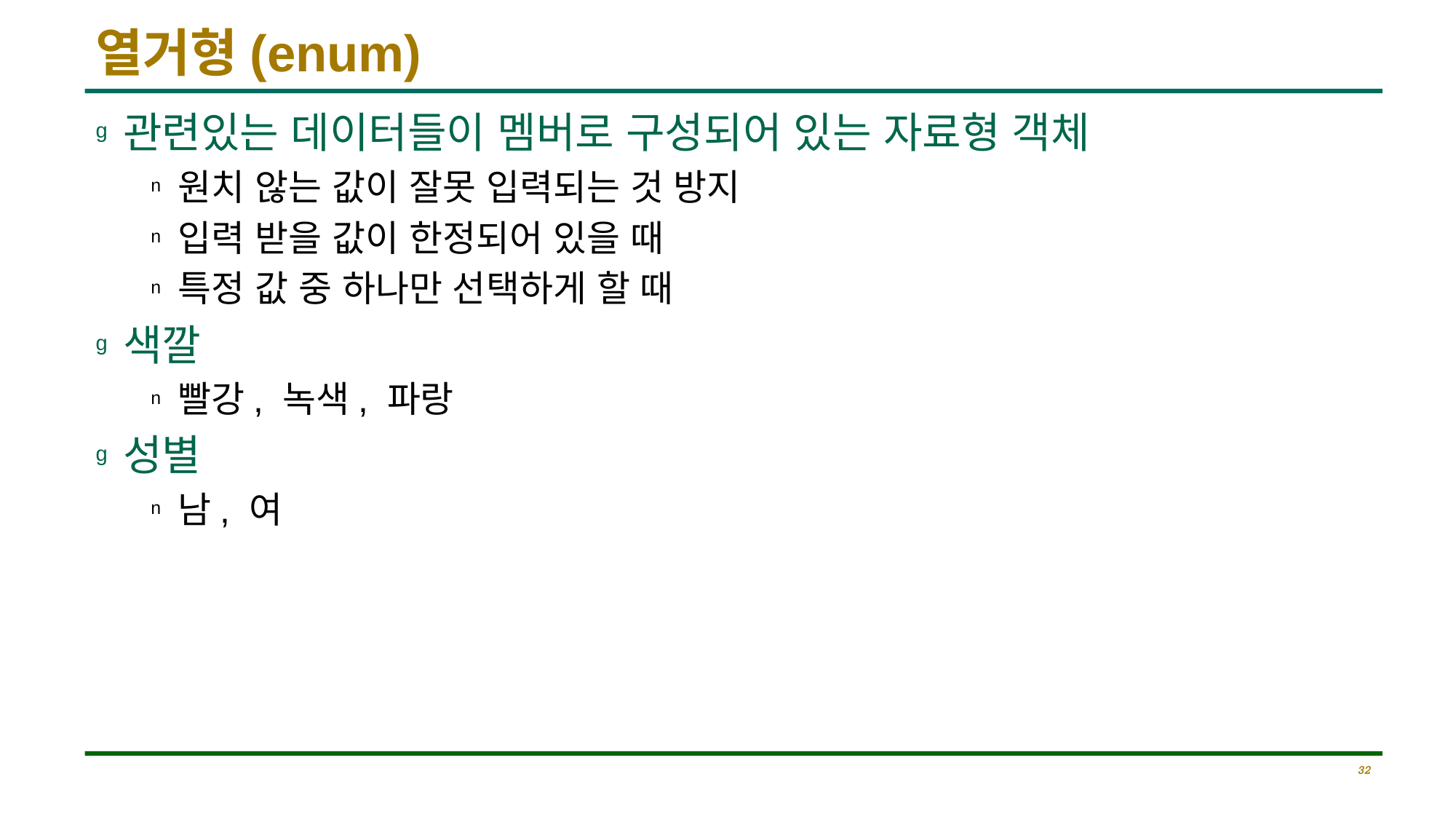

# 열거형(enum)
관련있는 데이터들이 멤버로 구성되어 있는 자료형 객체
원치 않는 값이 잘못 입력되는 것 방지
입력 받을 값이 한정되어 있을 때
특정 값 중 하나만 선택하게 할 때
색깔
빨강, 녹색, 파랑
성별
남, 여